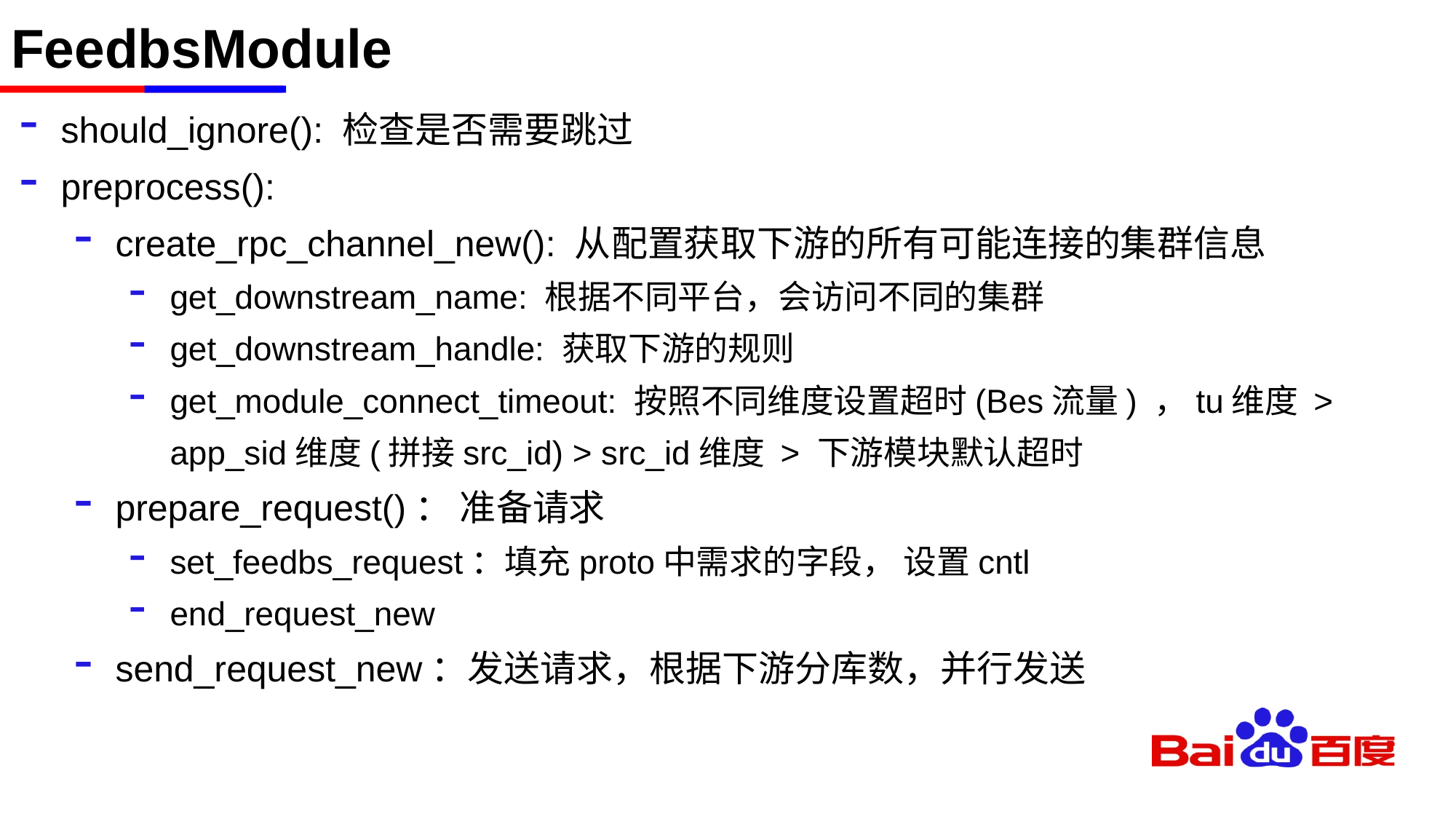

# FeedbsModule
should_ignore(): 检查是否需要跳过
preprocess():
create_rpc_channel_new(): 从配置获取下游的所有可能连接的集群信息
get_downstream_name: 根据不同平台，会访问不同的集群
get_downstream_handle: 获取下游的规则
get_module_connect_timeout: 按照不同维度设置超时(Bes流量) ，tu维度 > app_sid维度(拼接src_id) > src_id维度 > 下游模块默认超时
prepare_request()： 准备请求
set_feedbs_request：填充proto中需求的字段， 设置cntl
end_request_new
send_request_new：发送请求，根据下游分库数，并行发送